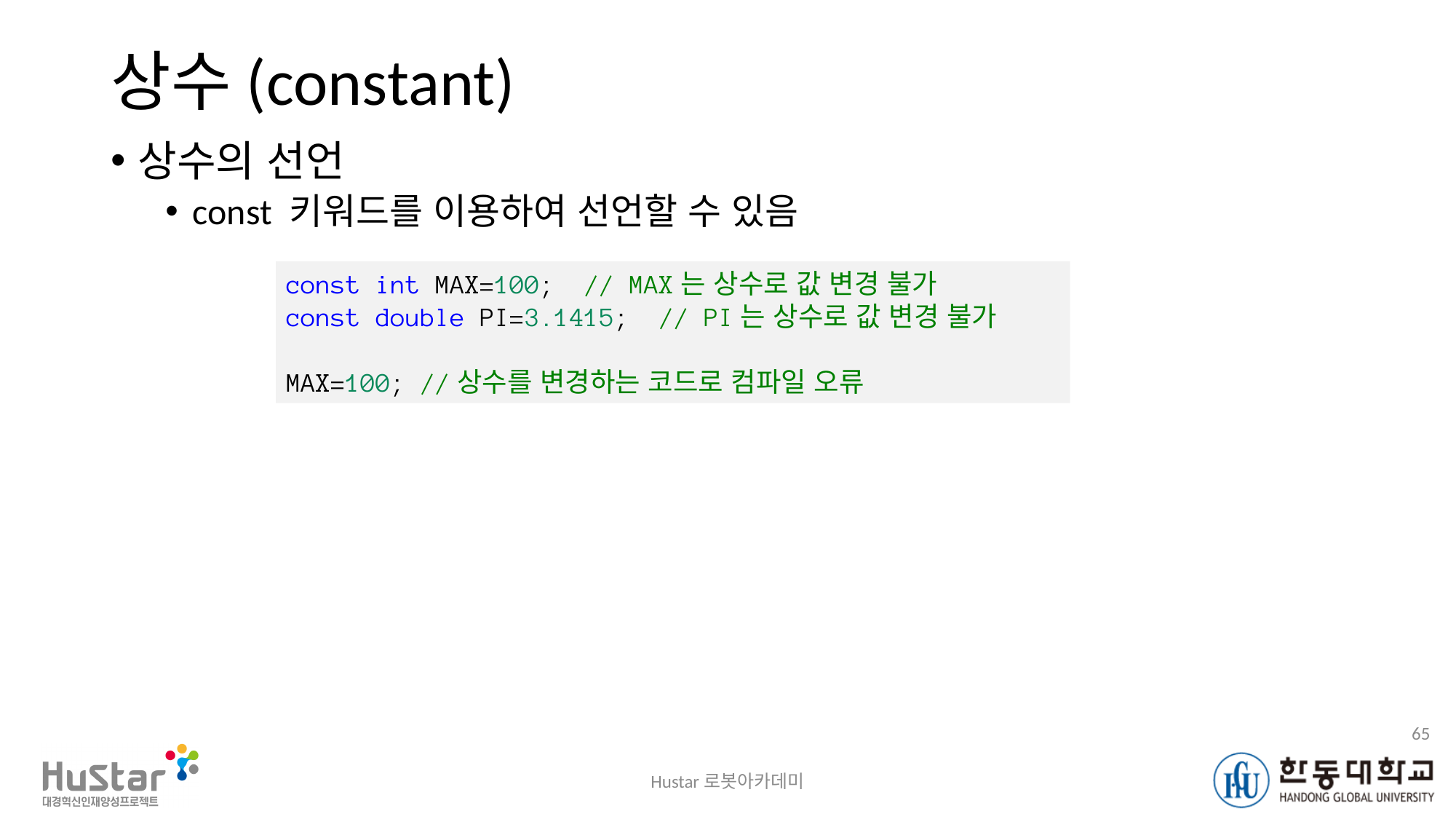

# 상수(constant)
상수의 선언
const 키워드를 이용하여 선언할 수 있음
const int MAX=100;  // MAX는 상수로 값 변경 불가
const double PI=3.1415;  // PI는 상수로 값 변경 불가
MAX=100; //상수를 변경하는 코드로 컴파일 오류
65
Hustar로봇아카데미